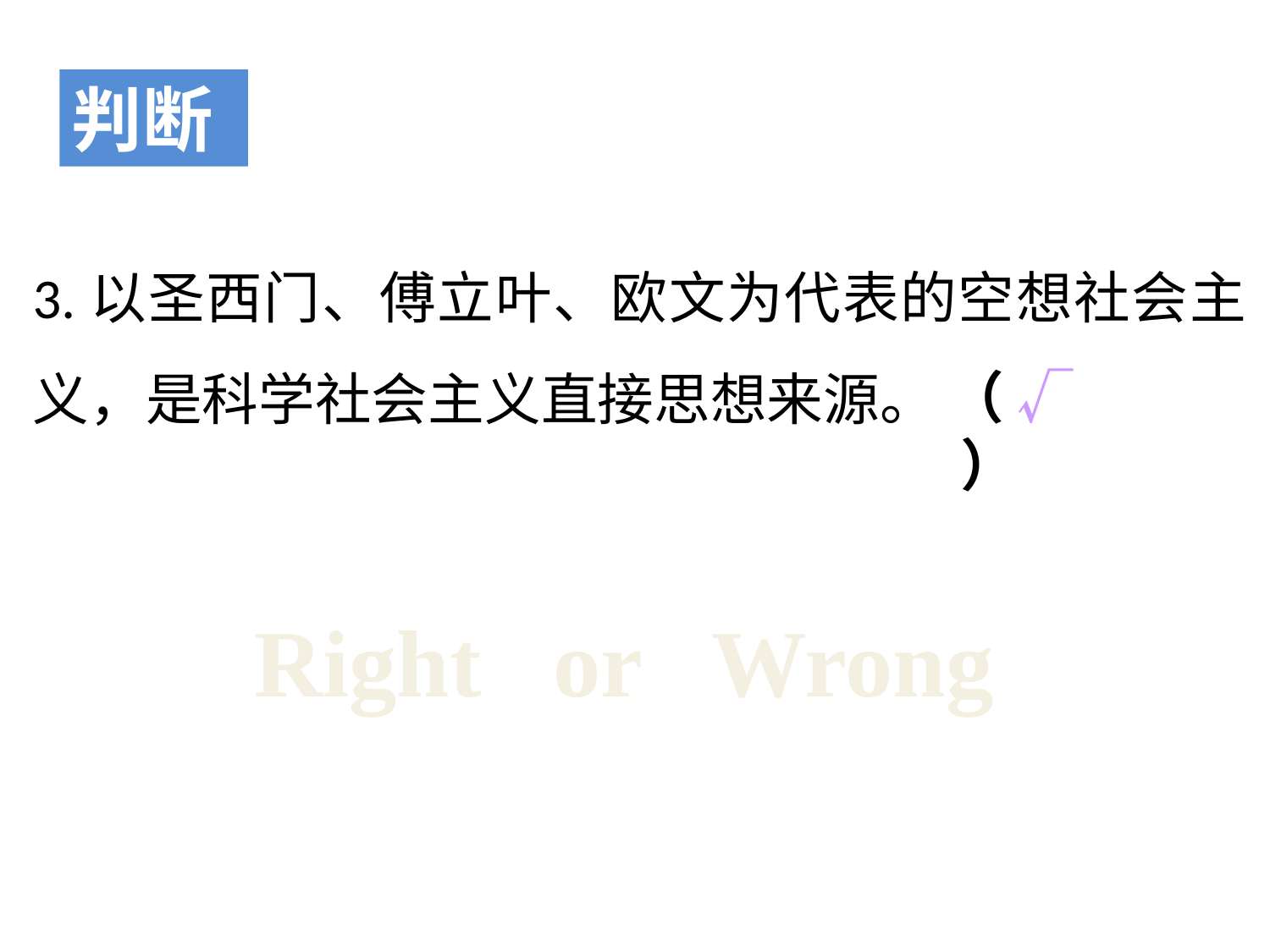

判断
3.以圣西门、傅立叶、欧文为代表的空想社会主义，是科学社会主义直接思想来源。
（ √ ）

Right   or   Wrong